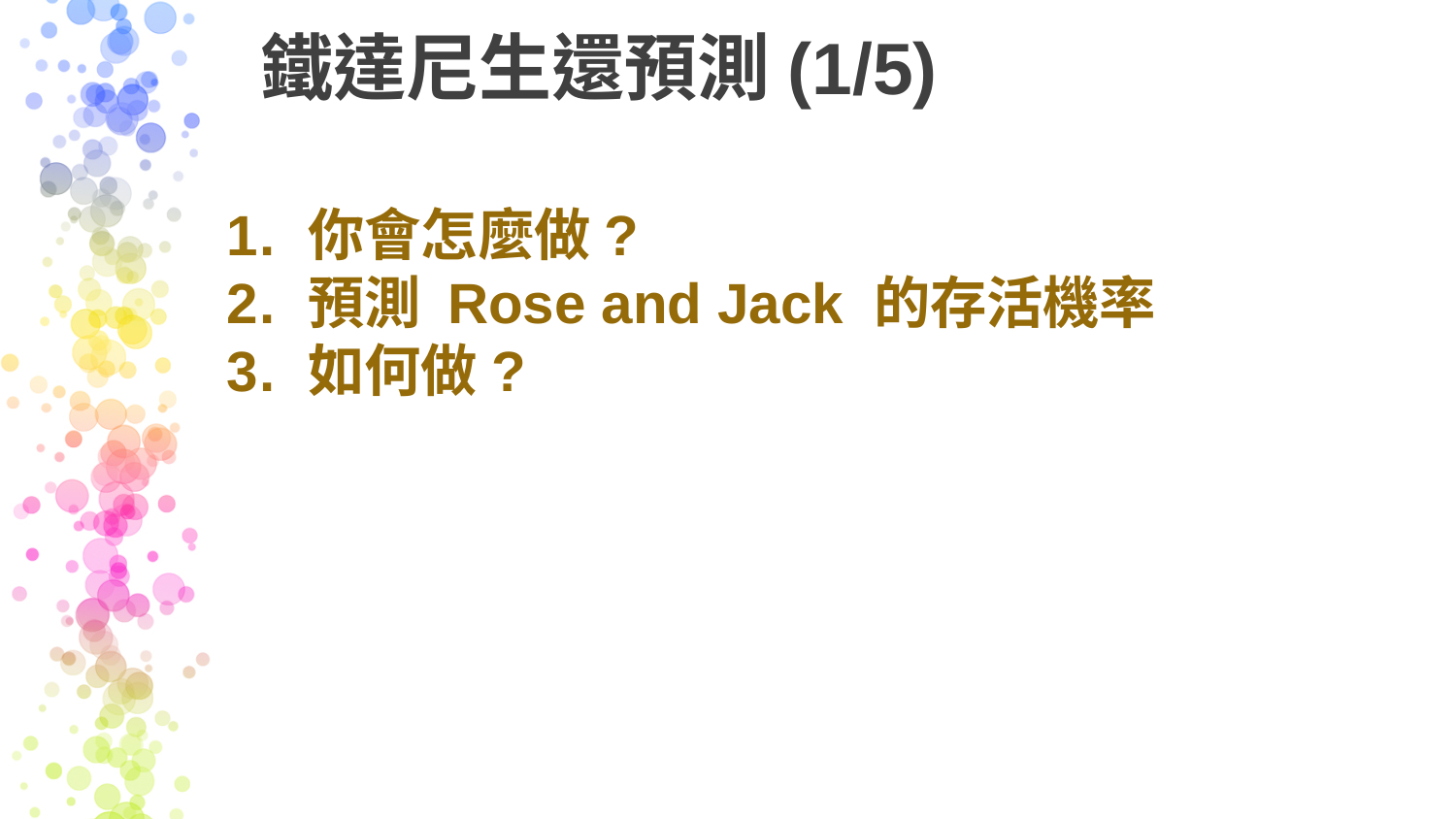

# 鐵達尼生還預測(1/5)
你會怎麼做?
預測 Rose and Jack 的存活機率
如何做?